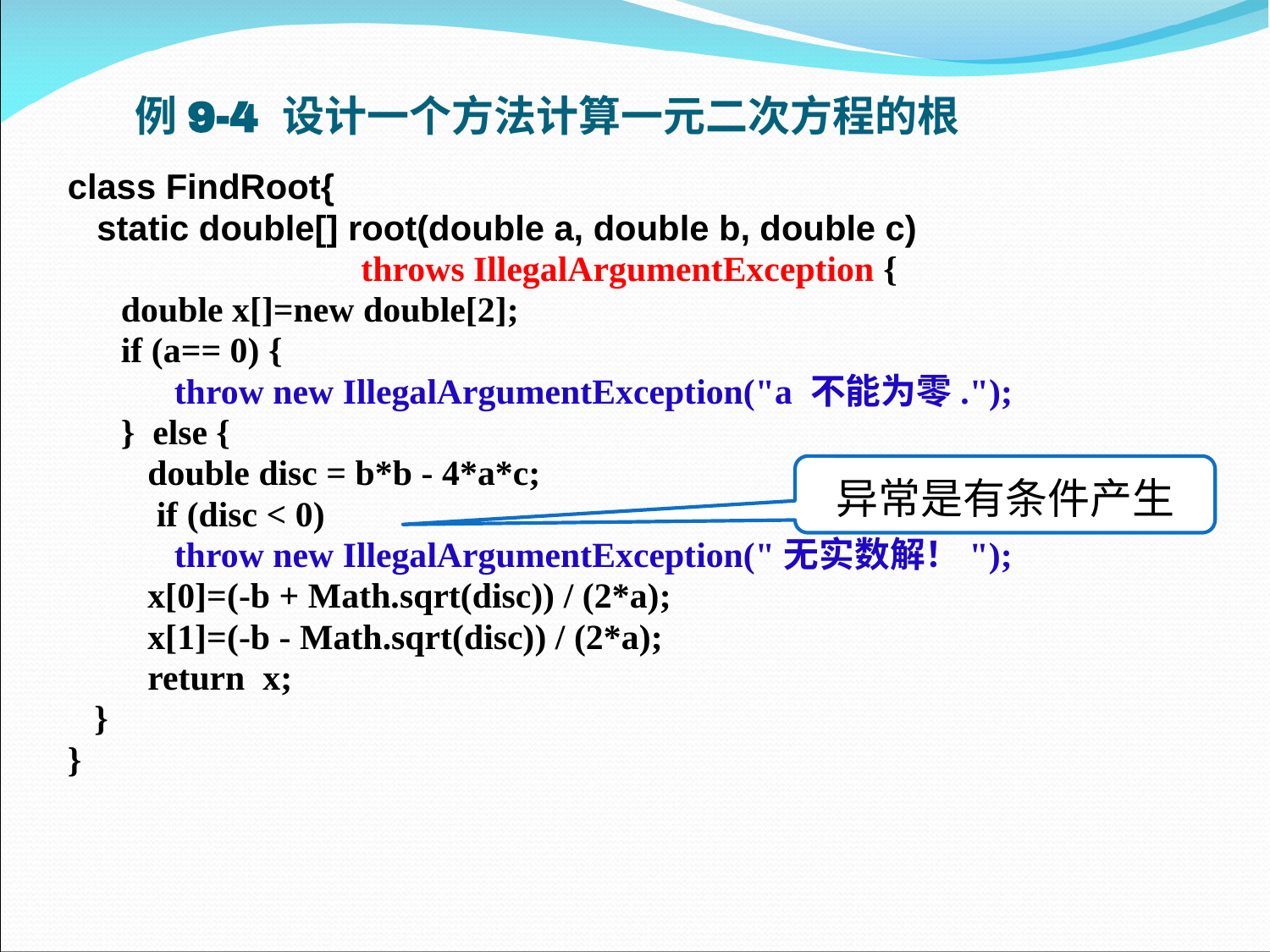

# 例9-4 设计一个方法计算一元二次方程的根
class FindRoot{
   static double[] root(double a, double b, double c)
                                 throws IllegalArgumentException {
      double x[]=new double[2];
      if (a== 0) {
            throw new IllegalArgumentException("a 不能为零.");
      }  else {
         double disc = b*b - 4*a*c;
          if (disc < 0)
            throw new IllegalArgumentException("无实数解！");
         x[0]=(-b + Math.sqrt(disc)) / (2*a);
         x[1]=(-b - Math.sqrt(disc)) / (2*a);
         return  x;
   }
}
异常是有条件产生